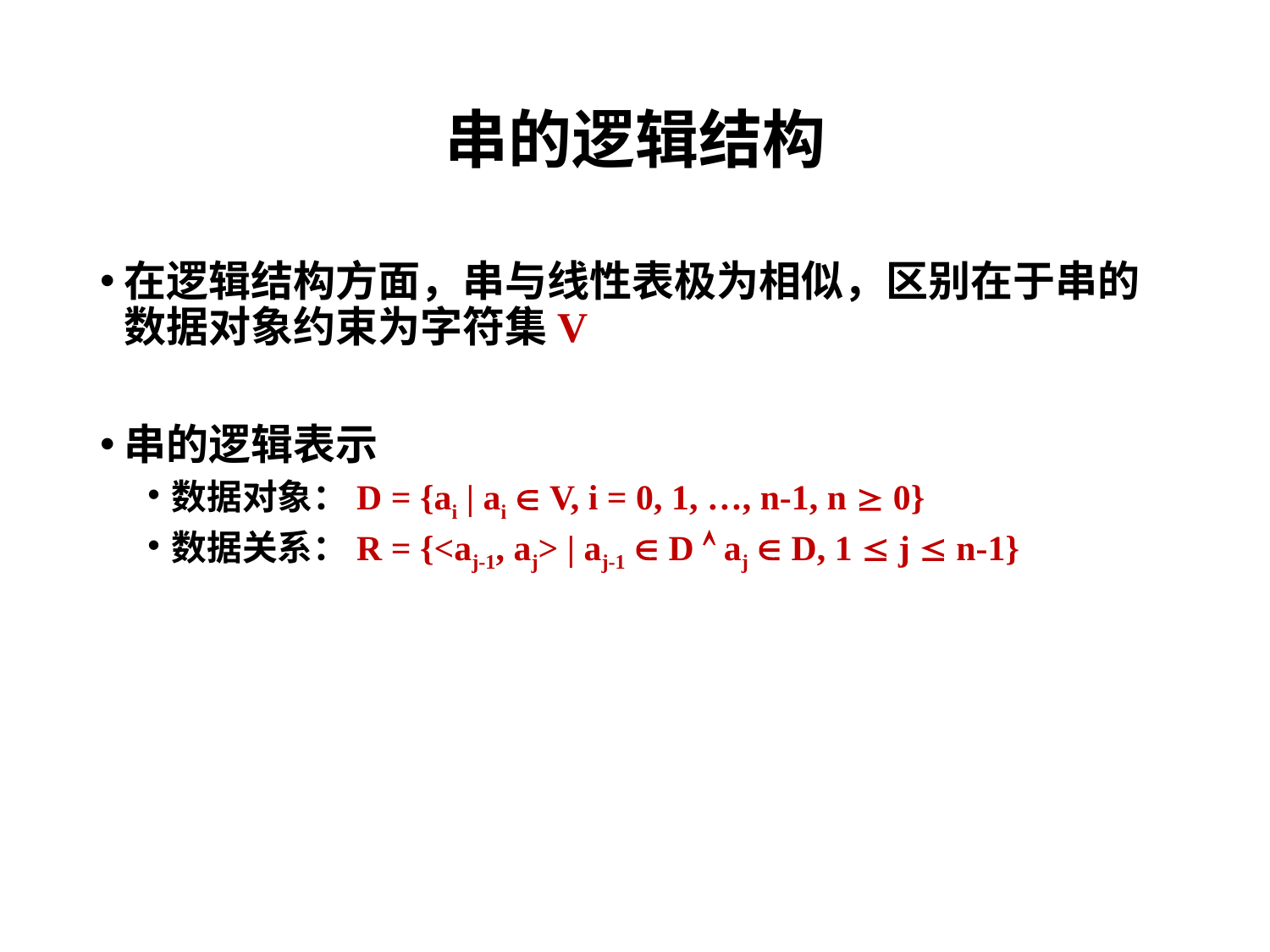

# 串的逻辑结构
在逻辑结构方面，串与线性表极为相似，区别在于串的数据对象约束为字符集V

串的逻辑表示
数据对象：D = {ai | ai ∈ V, i = 0, 1, …, n-1, n ≥ 0}
数据关系：R = {<aj-1, aj> | aj-1 ∈ D ∧ aj ∈ D, 1 ≤ j ≤ n-1}